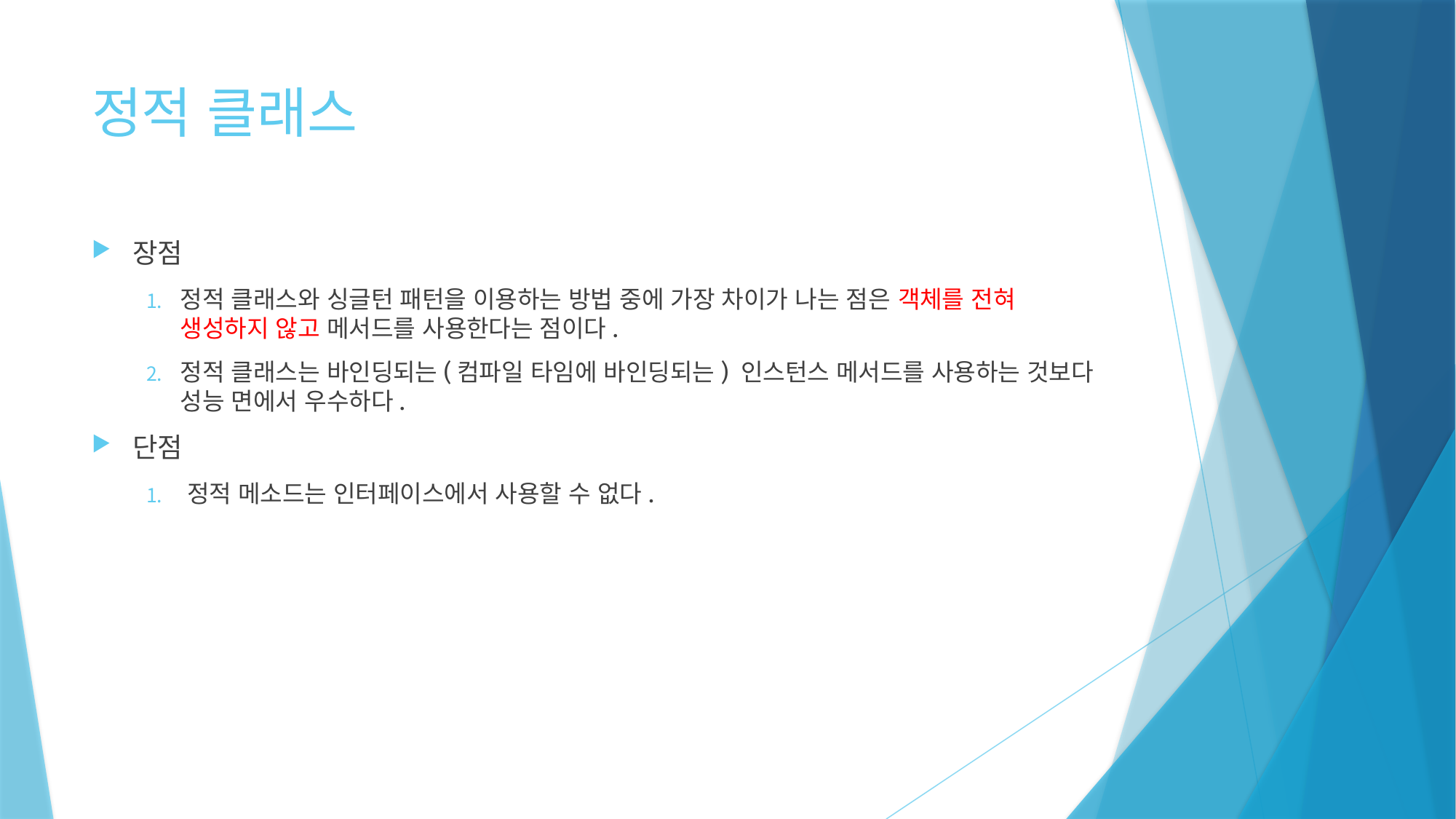

# 정적 클래스
장점
정적 클래스와 싱글턴 패턴을 이용하는 방법 중에 가장 차이가 나는 점은 객체를 전혀 생성하지 않고 메서드를 사용한다는 점이다.
정적 클래스는 바인딩되는(컴파일 타임에 바인딩되는) 인스턴스 메서드를 사용하는 것보다 성능 면에서 우수하다.
단점
정적 메소드는 인터페이스에서 사용할 수 없다.